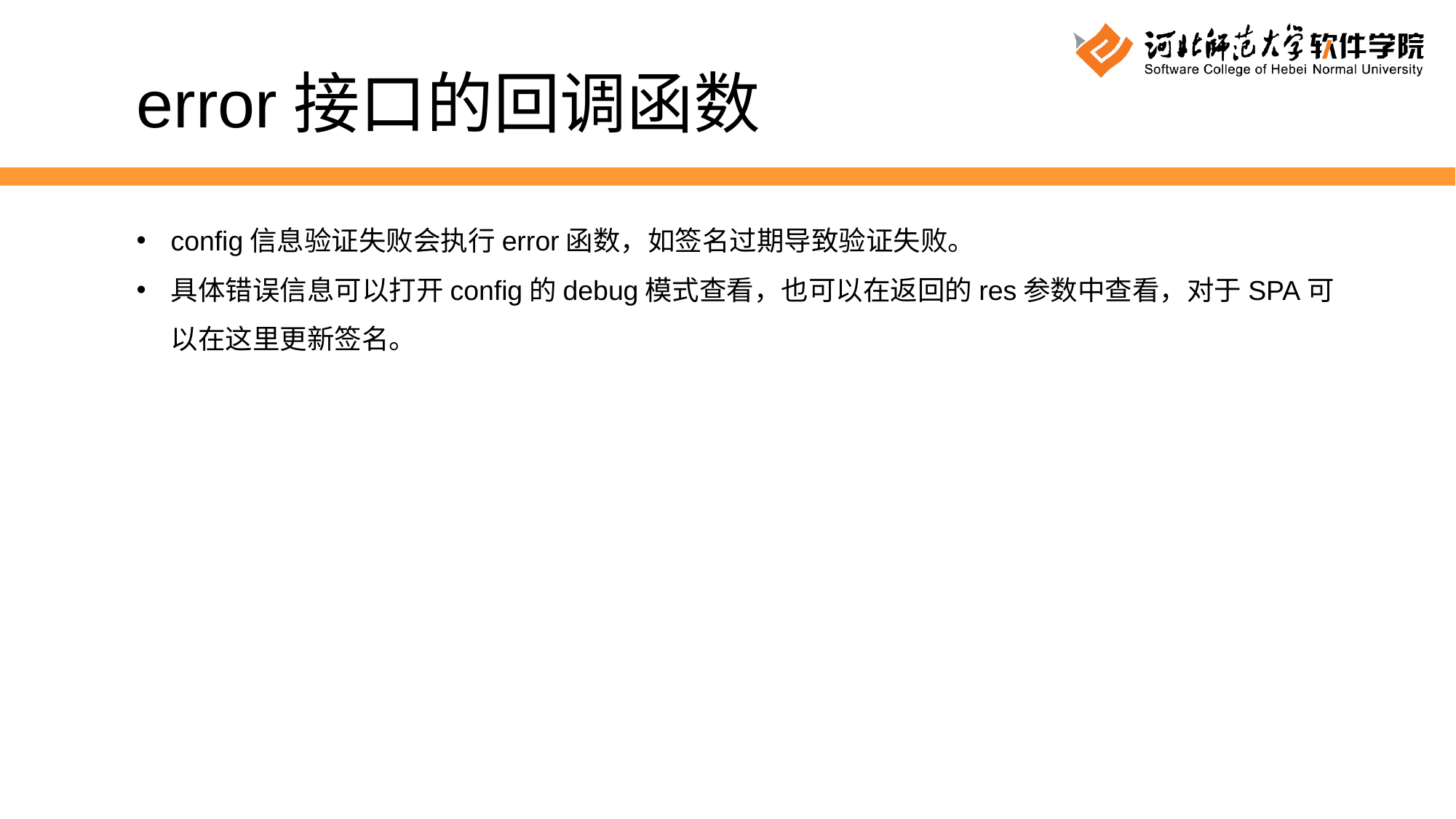

error接口的回调函数
config信息验证失败会执行error函数，如签名过期导致验证失败。
具体错误信息可以打开config的debug模式查看，也可以在返回的res参数中查看，对于SPA可以在这里更新签名。